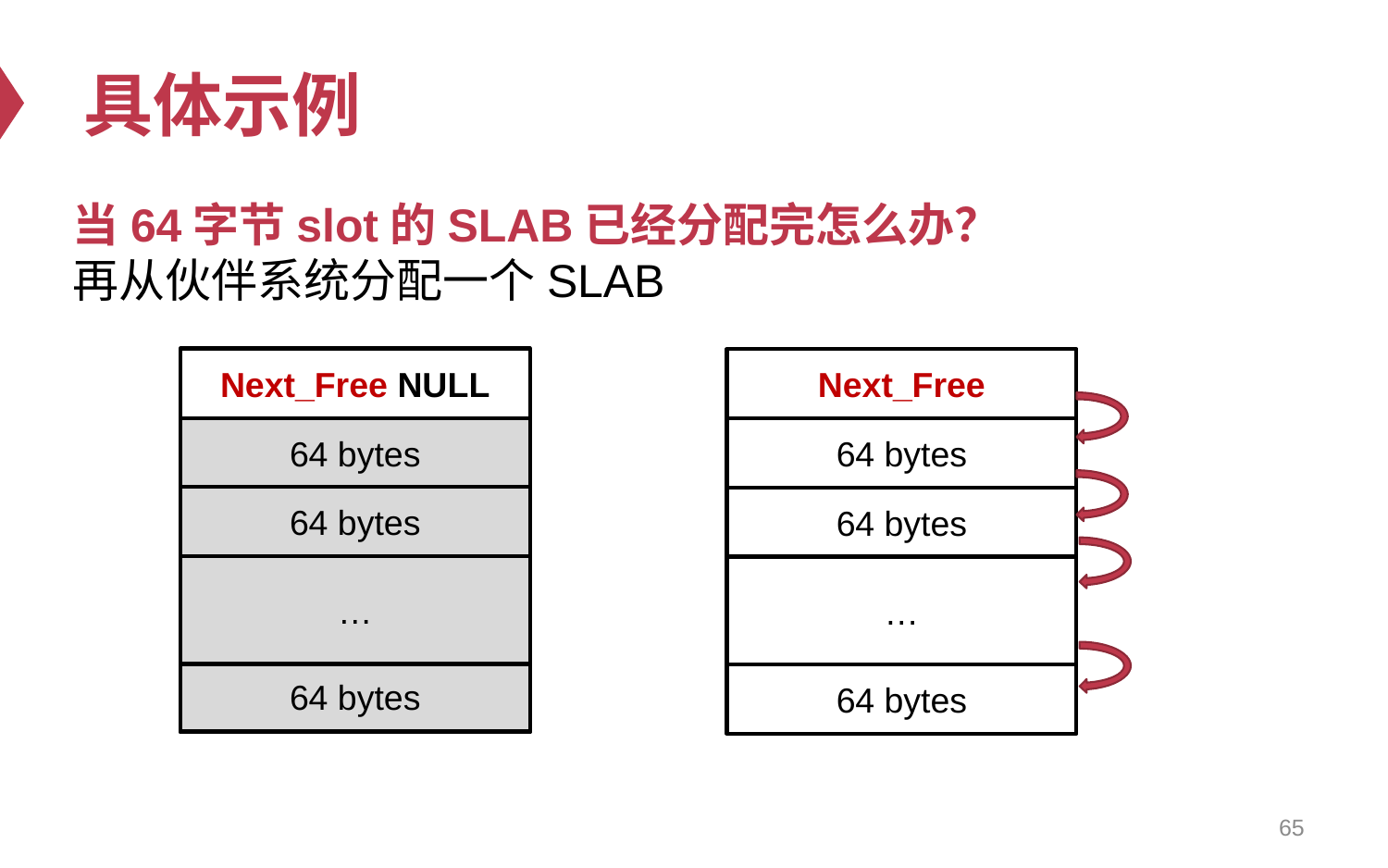

# 具体示例
当64字节slot的SLAB已经分配完怎么办？
再从伙伴系统分配一个SLAB
Next_Free NULL
Next_Free

64 bytes
64 bytes

64 bytes
64 bytes

…
…

64 bytes
64 bytes
65